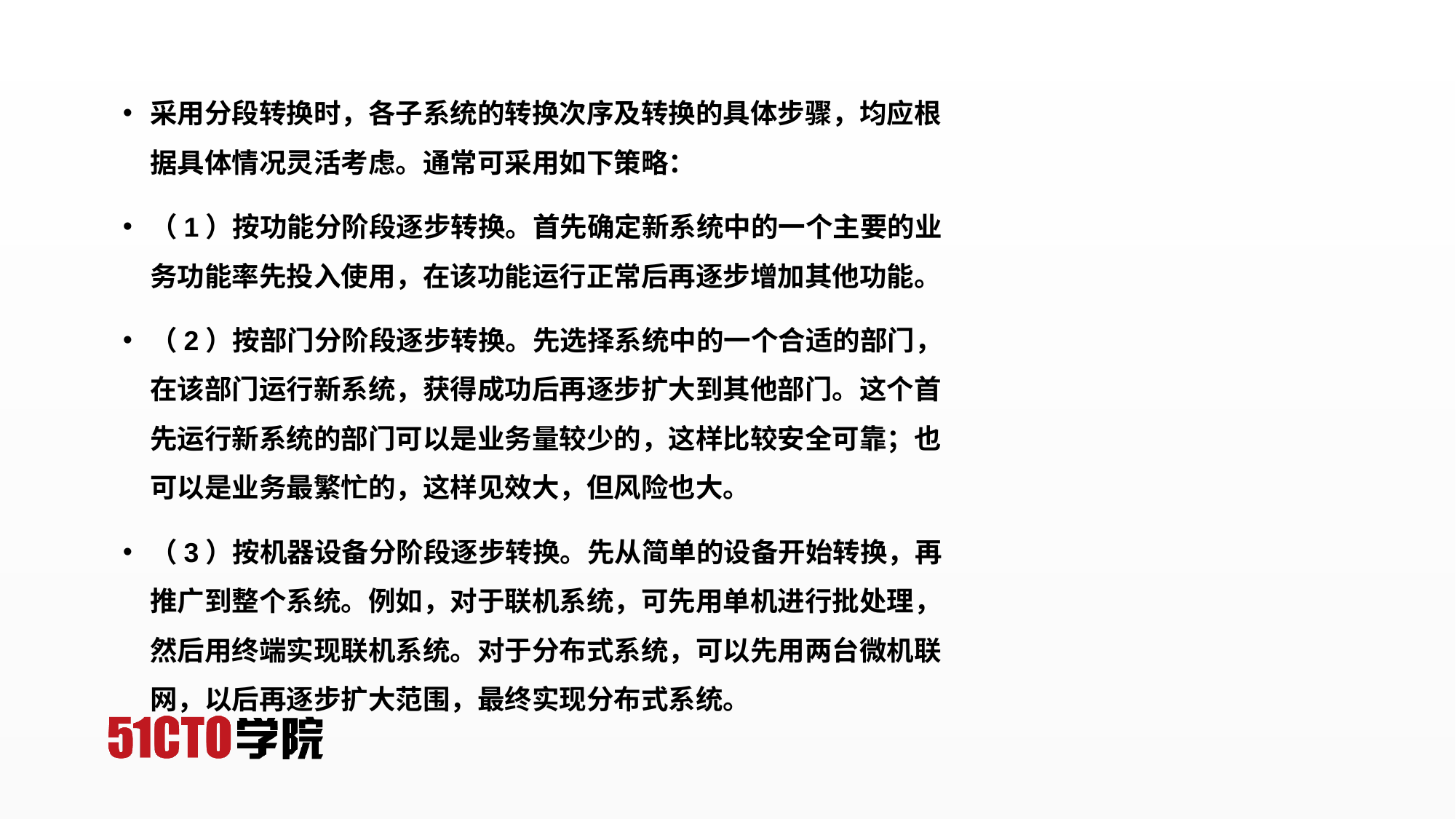

采用分段转换时，各子系统的转换次序及转换的具体步骤，均应根据具体情况灵活考虑。通常可采用如下策略：
（1）按功能分阶段逐步转换。首先确定新系统中的一个主要的业务功能率先投入使用，在该功能运行正常后再逐步增加其他功能。
（2）按部门分阶段逐步转换。先选择系统中的一个合适的部门，在该部门运行新系统，获得成功后再逐步扩大到其他部门。这个首先运行新系统的部门可以是业务量较少的，这样比较安全可靠；也可以是业务最繁忙的，这样见效大，但风险也大。
（3）按机器设备分阶段逐步转换。先从简单的设备开始转换，再推广到整个系统。例如，对于联机系统，可先用单机进行批处理，然后用终端实现联机系统。对于分布式系统，可以先用两台微机联网，以后再逐步扩大范围，最终实现分布式系统。